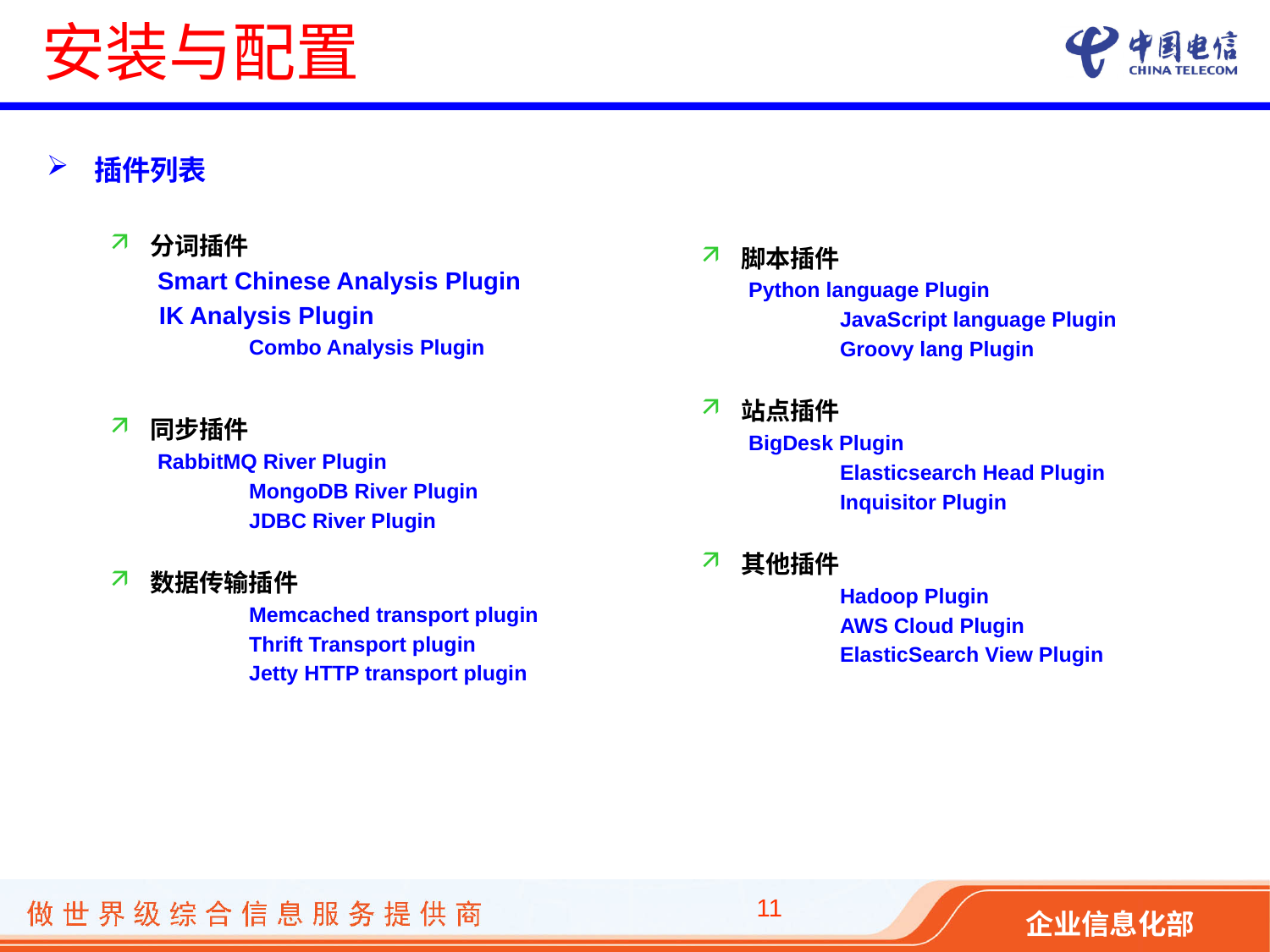

# 安装与配置
插件列表

分词插件
        Smart Chinese Analysis Plugin
       IK Analysis Plugin
	  Combo Analysis Plugin

同步插件
        RabbitMQ River Plugin
	  MongoDB River Plugin
	  JDBC River Plugin

数据传输插件
	  Memcached transport plugin
	  Thrift Transport plugin
	  Jetty HTTP transport plugin

脚本插件
        Python language Plugin
	  JavaScript language Plugin
	  Groovy lang Plugin

站点插件
        BigDesk Plugin
	  Elasticsearch Head Plugin
	  Inquisitor Plugin

其他插件
	  Hadoop Plugin
	  AWS Cloud Plugin
	  ElasticSearch View Plugin